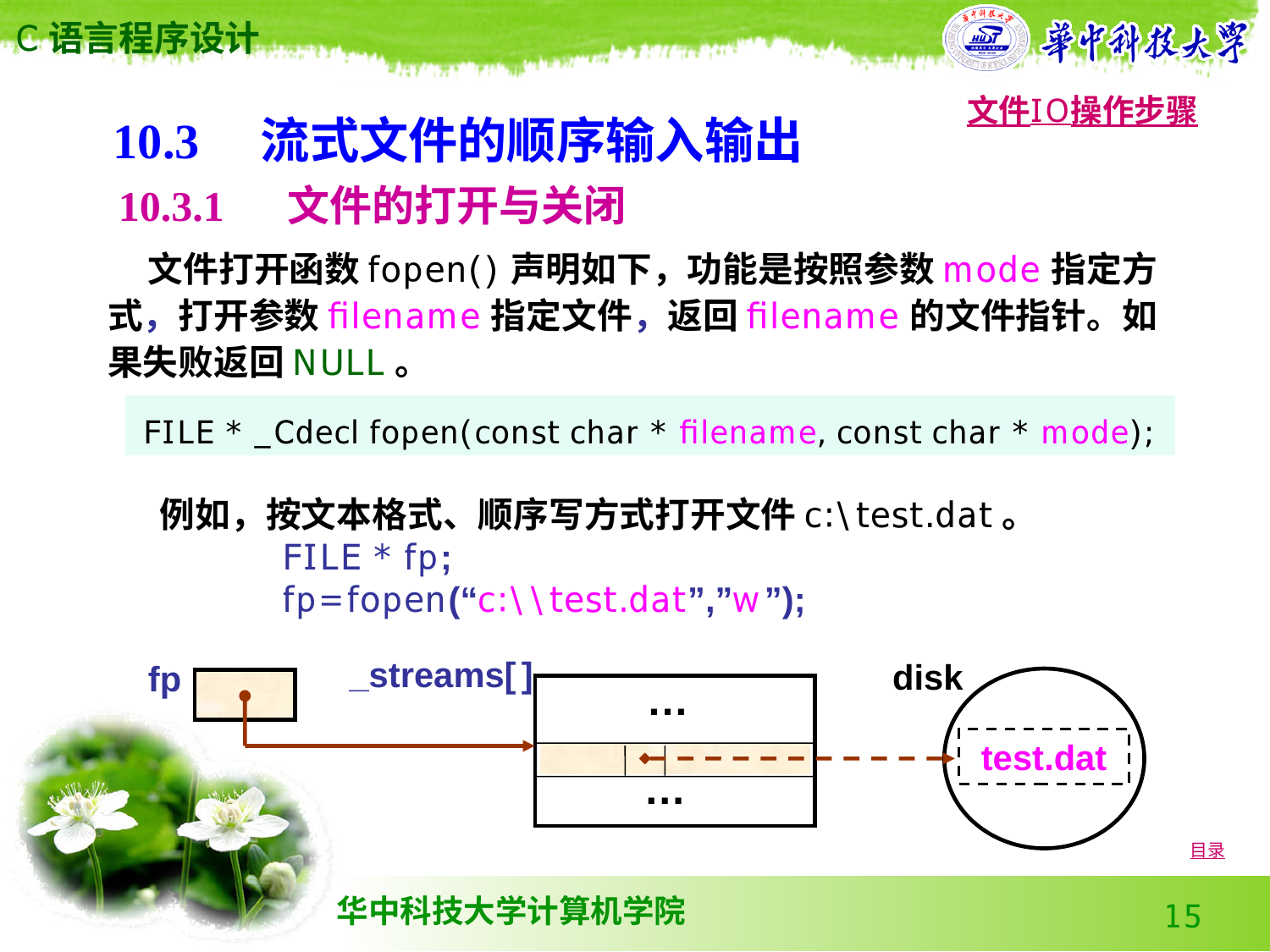

文件IO操作步骤
10.3　流式文件的顺序输入输出
10.3.1 　文件的打开与关闭
    文件打开函数 fopen() 声明如下，功能是按照参数 mode 指定方式，打开参数 filename 指定文件，返回 filename 的文件指针。如果失败返回NULL。
FILE * _Cdecl fopen(const char * filename, const char * mode);

   例如，按文本格式、顺序写方式打开文件c:\test.dat。
                FILE * fp;
                fp=fopen(“c:\\test.dat”,”w”);
_streams[ ]
disk
fp
…

test.dat

…

目录
15